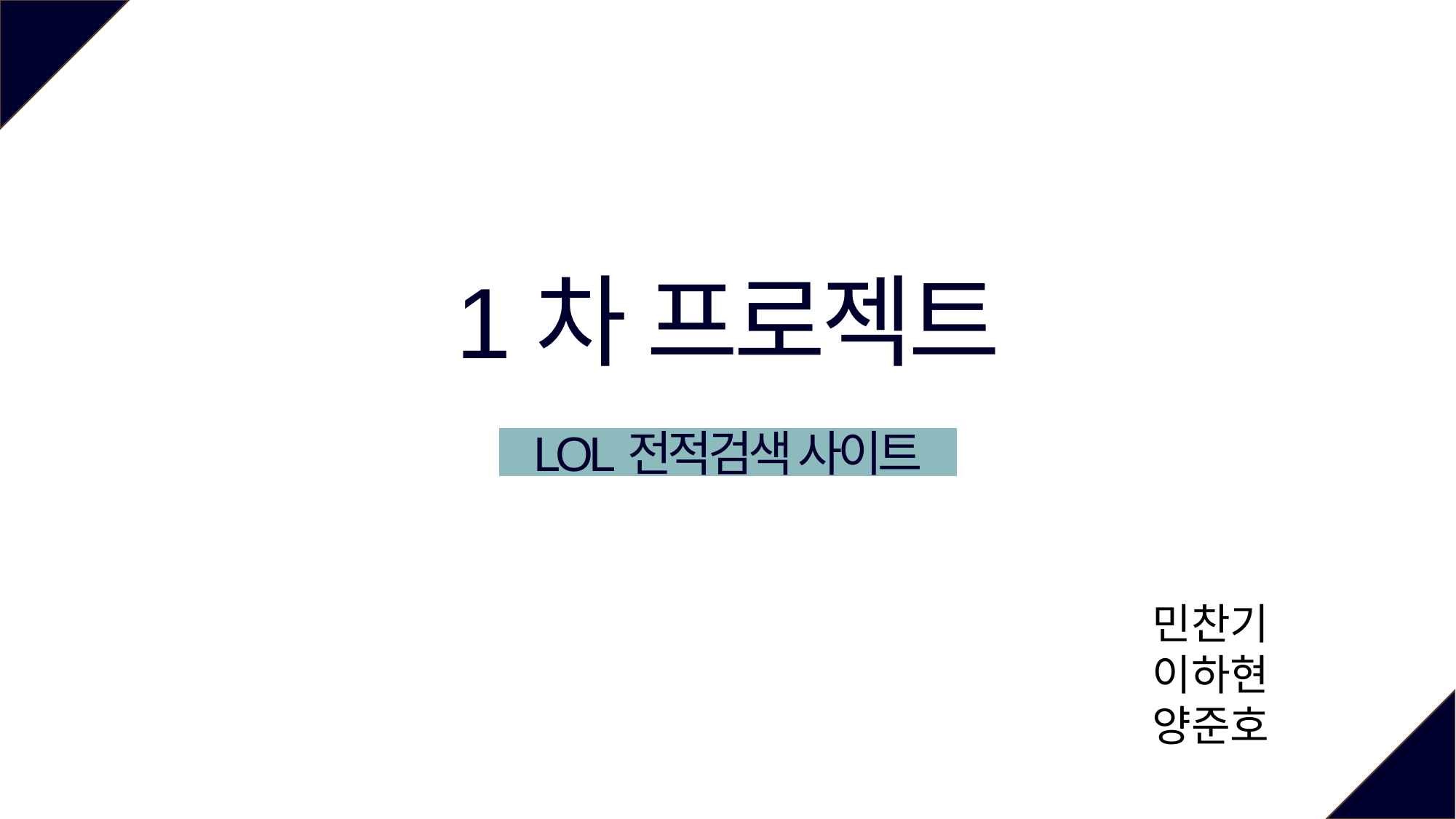

1차 프로젝트
LOL전적검색 사이트
민찬기
이하현
양준호